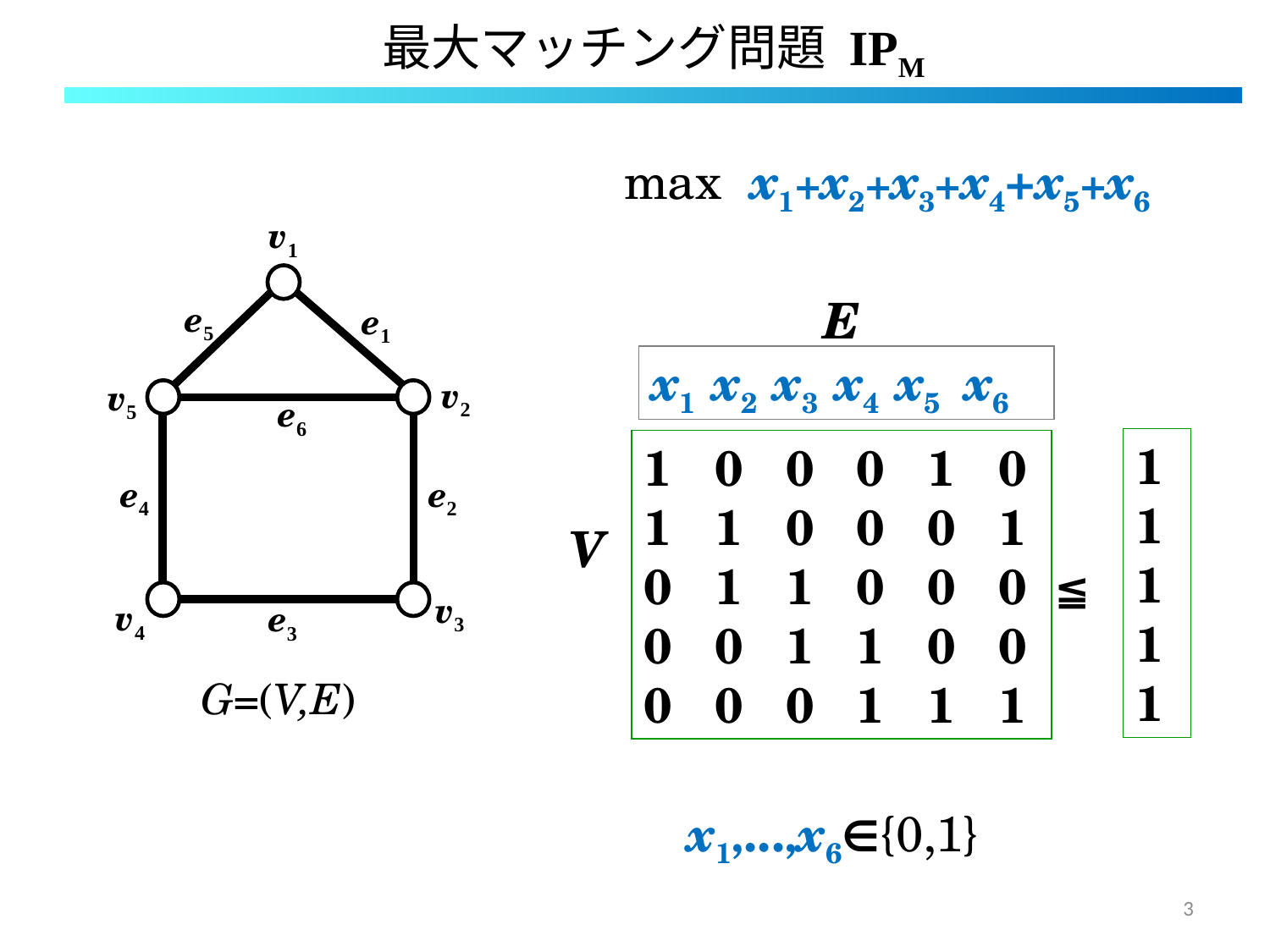

# 最大マッチング問題 IPM

max  x1+x2+x3+x4+x5+x6
 v1

E
 e5
 e1
x1  x2  x3  x4  x5  x6
 v2
 v5

 e6
1
1
1
1
1
≦
1   0   0   0   1   0
1   1   0   0   0   1
0   1   1   0   0   0
0   0   1   1   0   0
0   0   0   1   1   1
 e4
 e2
V
 v3

 v4
 e3
G=(V,E)
x1,...,x6∈{0,1}
3